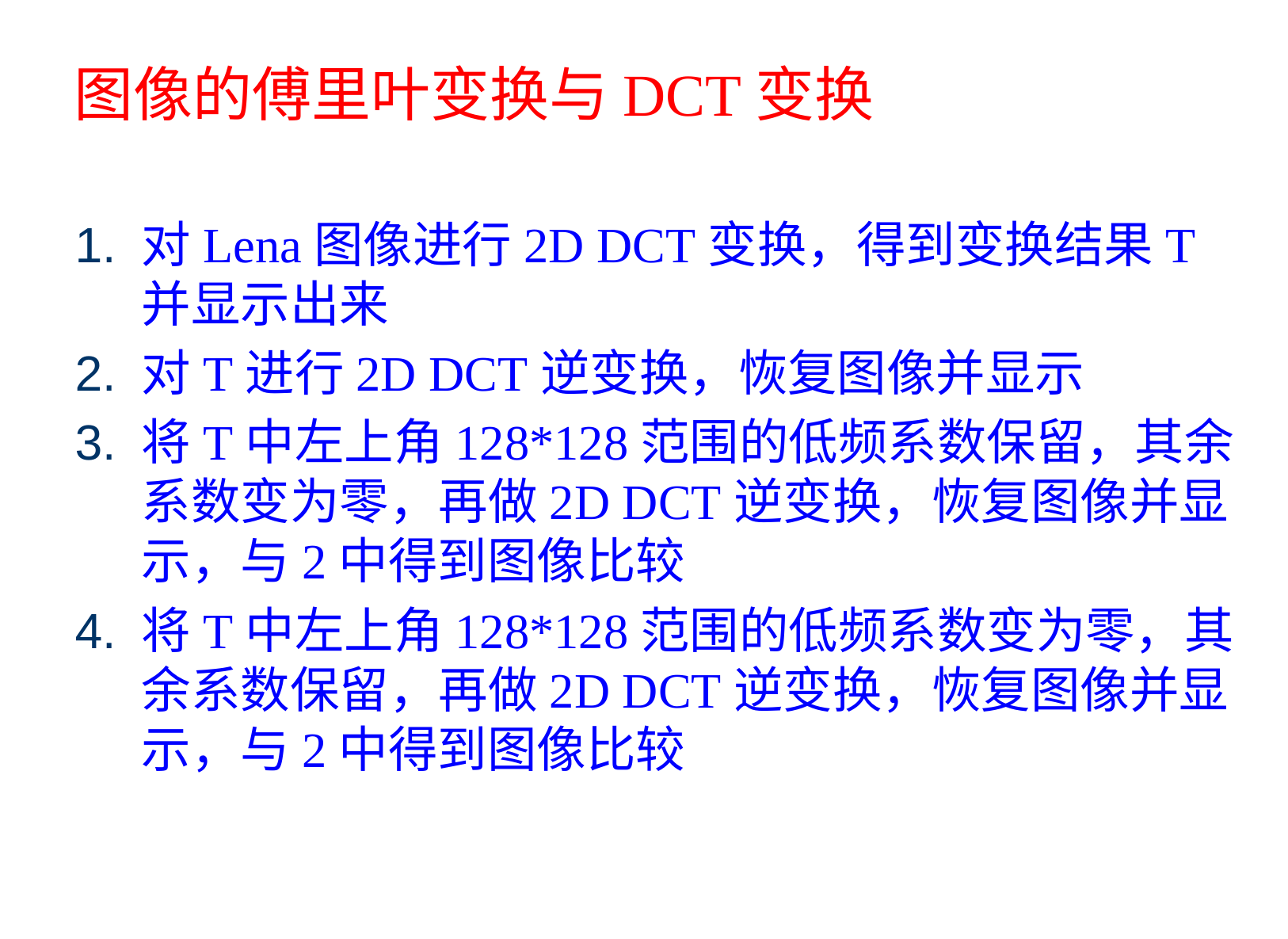

# 图像的傅里叶变换与DCT变换
对Lena图像进行2D DCT变换，得到变换结果T并显示出来
对T进行2D DCT逆变换，恢复图像并显示
将T中左上角128*128范围的低频系数保留，其余系数变为零，再做2D DCT逆变换，恢复图像并显示，与2中得到图像比较
将T中左上角128*128范围的低频系数变为零，其余系数保留，再做2D DCT逆变换，恢复图像并显示，与2中得到图像比较